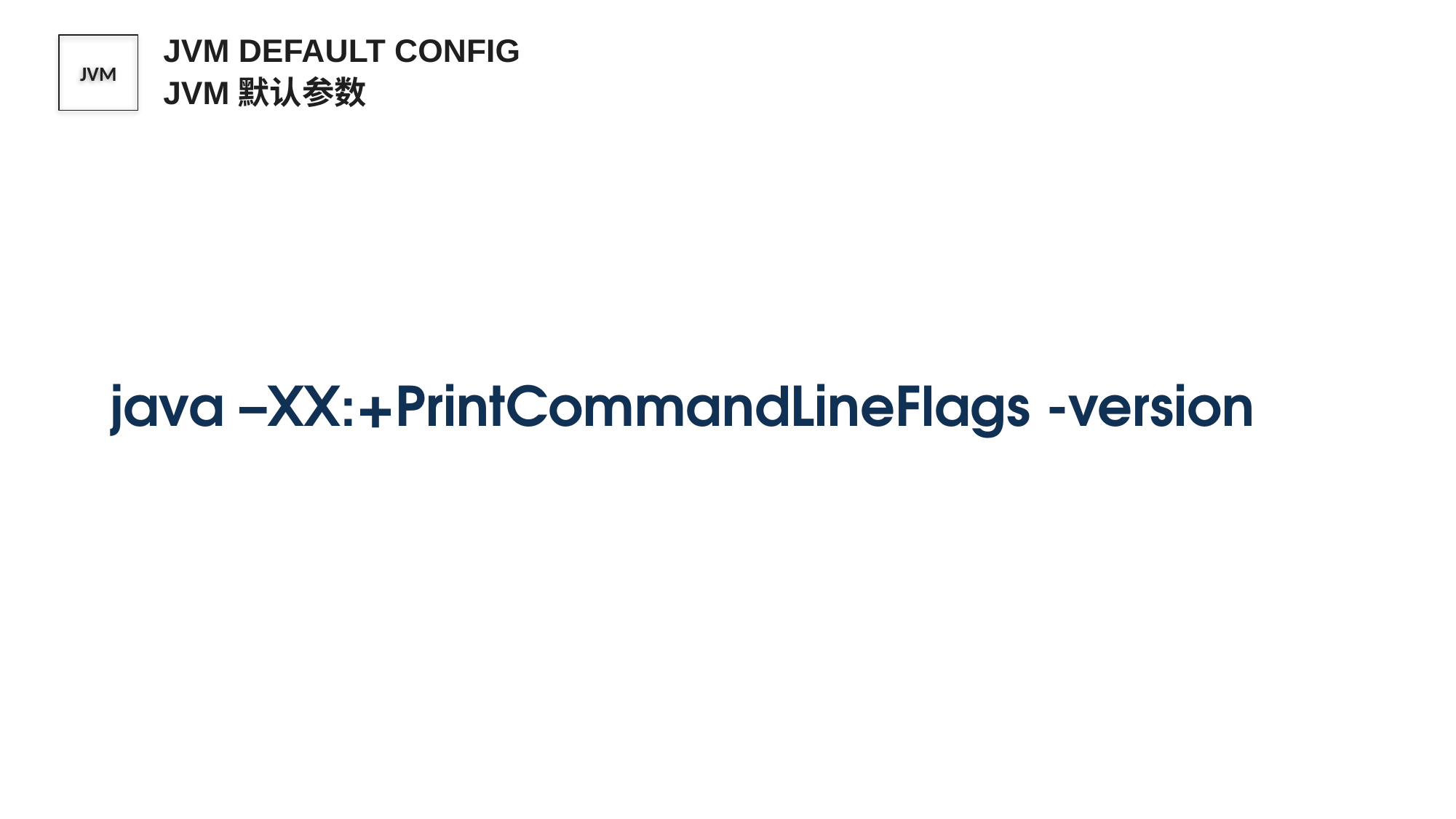

JVM DEFAULT CONFIG
JVM默认参数
JVM
java –XX:+PrintCommandLineFlags -version